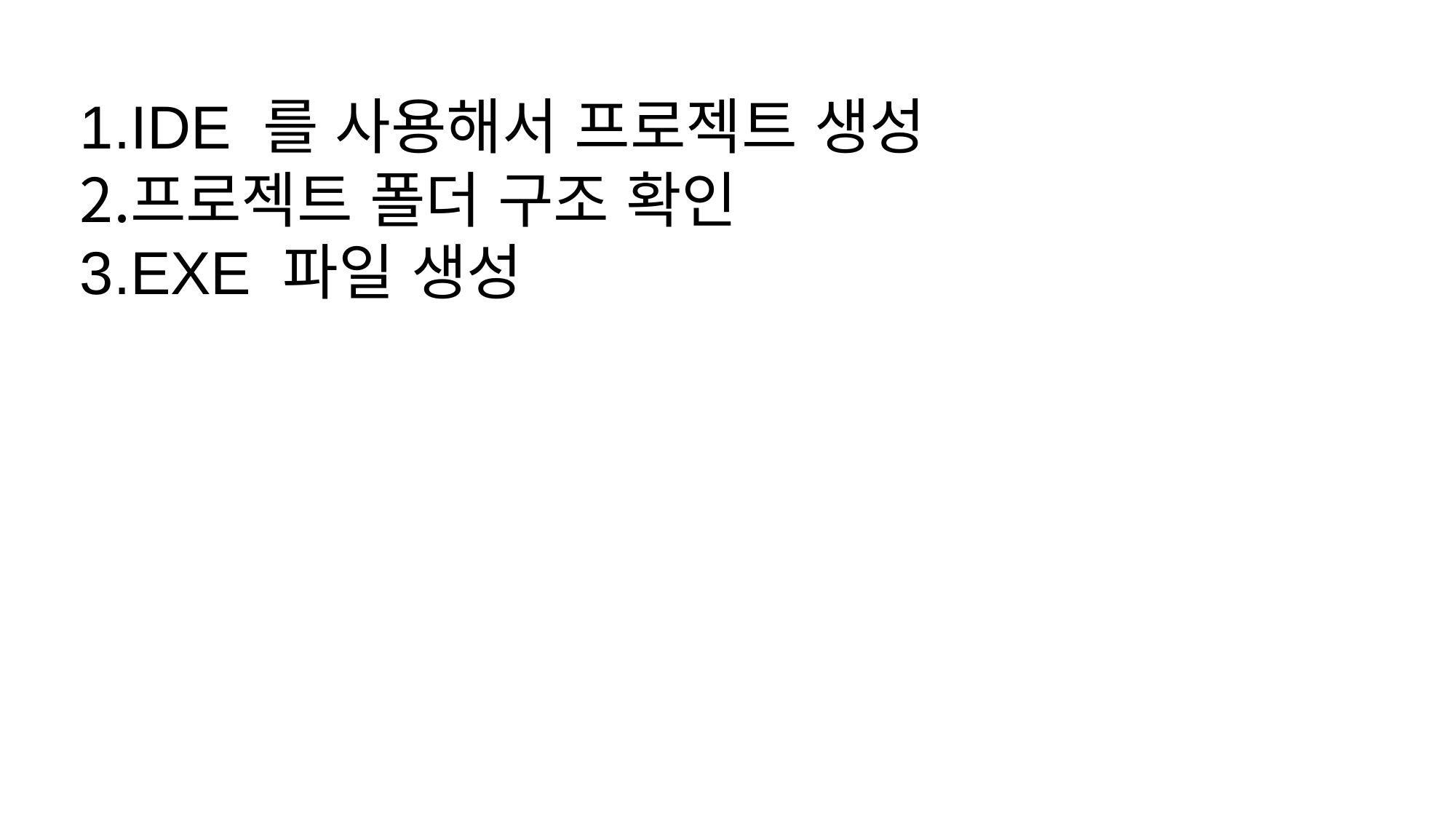

IDE 를 사용해서 프로젝트 생성
프로젝트 폴더 구조 확인
EXE 파일 생성